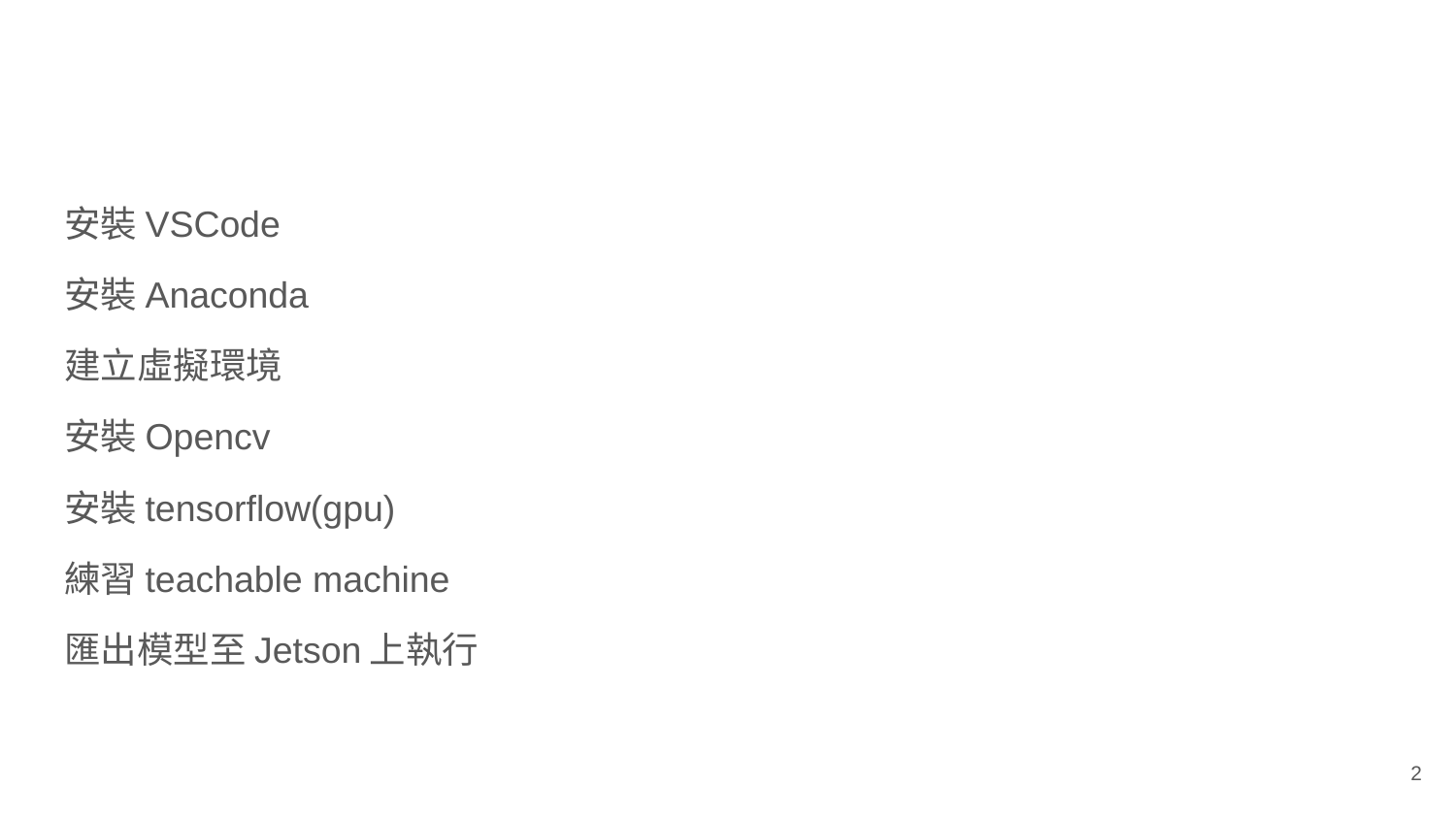

#
安裝VSCode
安裝Anaconda
建立虛擬環境
安裝Opencv
安裝tensorflow(gpu)
練習teachable machine
匯出模型至Jetson上執行
2